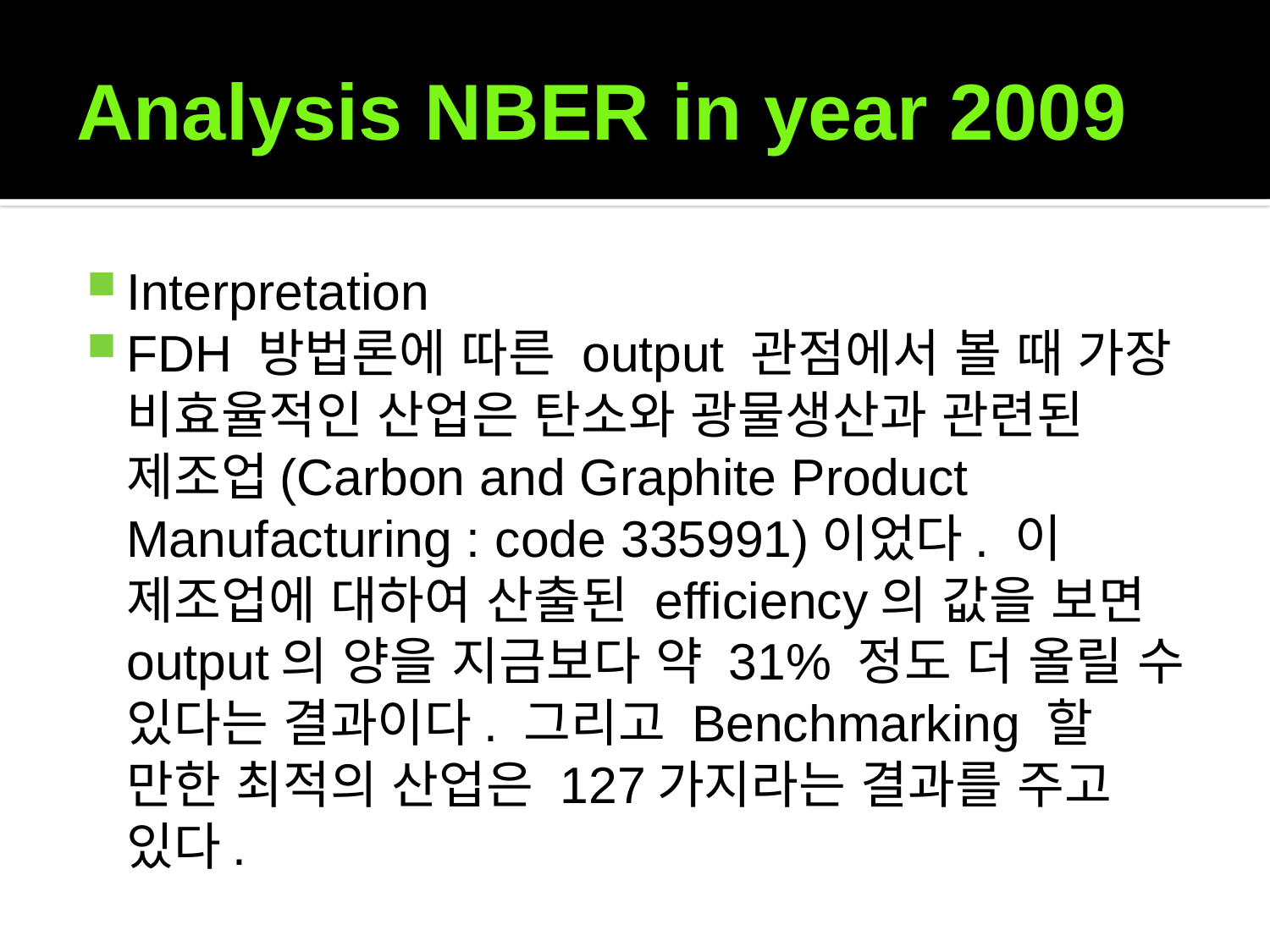

# Analysis NBER in year 2009
Interpretation
FDH 방법론에 따른 output 관점에서 볼 때 가장 비효율적인 산업은 탄소와 광물생산과 관련된 제조업(Carbon and Graphite Product Manufacturing : code 335991)이었다. 이 제조업에 대하여 산출된 efficiency의 값을 보면 output의 양을 지금보다 약 31% 정도 더 올릴 수 있다는 결과이다. 그리고 Benchmarking 할 만한 최적의 산업은 127가지라는 결과를 주고 있다.